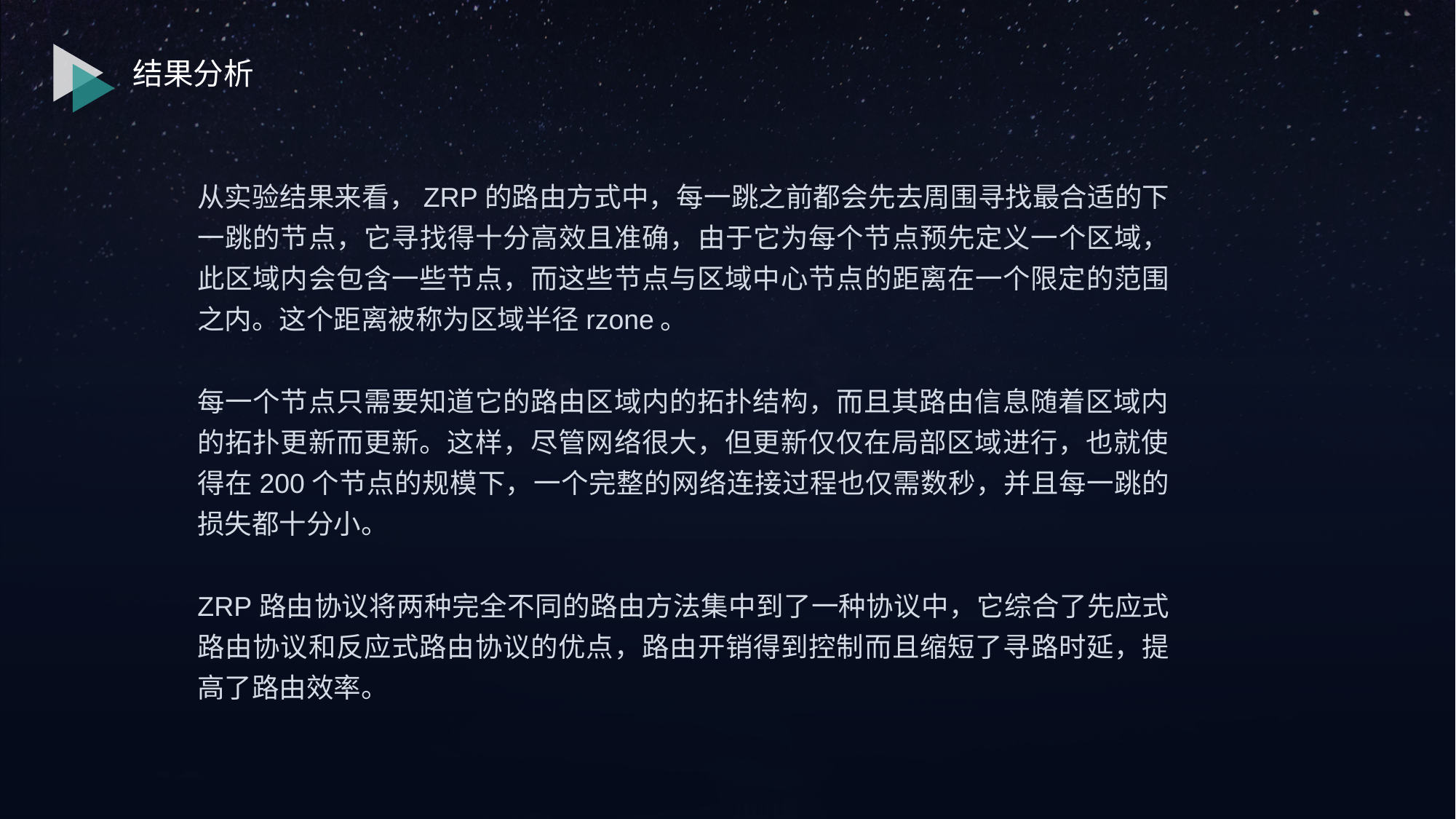

结果分析
从实验结果来看，ZRP的路由方式中，每一跳之前都会先去周围寻找最合适的下一跳的节点，它寻找得十分高效且准确，由于它为每个节点预先定义一个区域，此区域内会包含一些节点，而这些节点与区域中心节点的距离在一个限定的范围之内。这个距离被称为区域半径rzone。

每一个节点只需要知道它的路由区域内的拓扑结构，而且其路由信息随着区域内的拓扑更新而更新。这样，尽管网络很大，但更新仅仅在局部区域进行，也就使得在200个节点的规模下，一个完整的网络连接过程也仅需数秒，并且每一跳的损失都十分小。

ZRP路由协议将两种完全不同的路由方法集中到了一种协议中，它综合了先应式路由协议和反应式路由协议的优点，路由开销得到控制而且缩短了寻路时延，提高了路由效率。